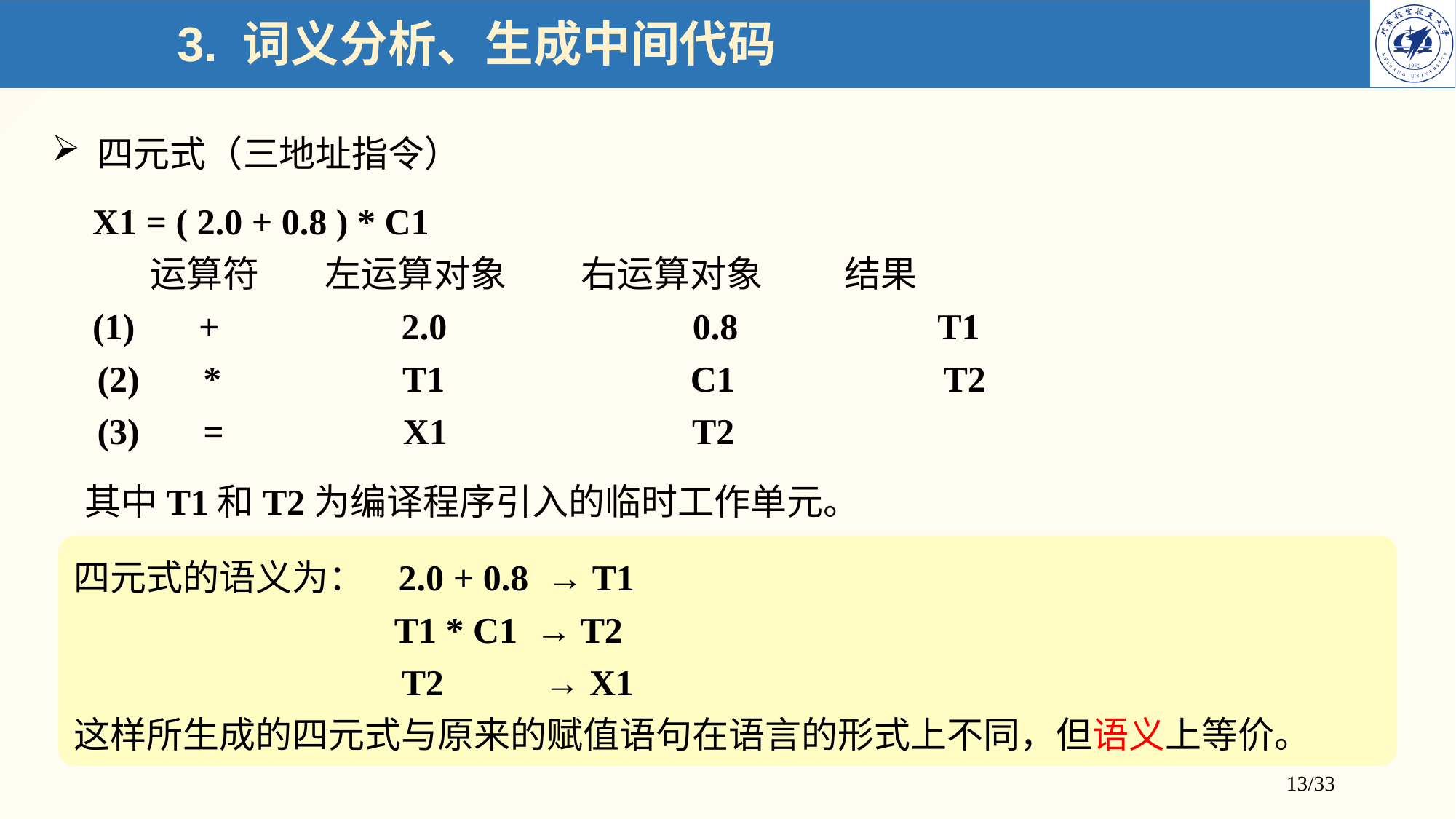

# 3. 词义分析、生成中间代码
 四元式（三地址指令）
    X1 = ( 2.0 + 0.8 ) * C1
           运算符        左运算对象         右运算对象          结果
    (1)       +                    2.0                           0.8                      T1
     (2)       *                    T1                           C1                       T2
     (3)       =                    X1                           T2
   其中T1和T2为编译程序引入的临时工作单元。
四元式的语义为：   2.0 + 0.8  → T1
		          T1 * C1  → T2
	   		T2           → X1
这样所生成的四元式与原来的赋值语句在语言的形式上不同，但语义上等价。